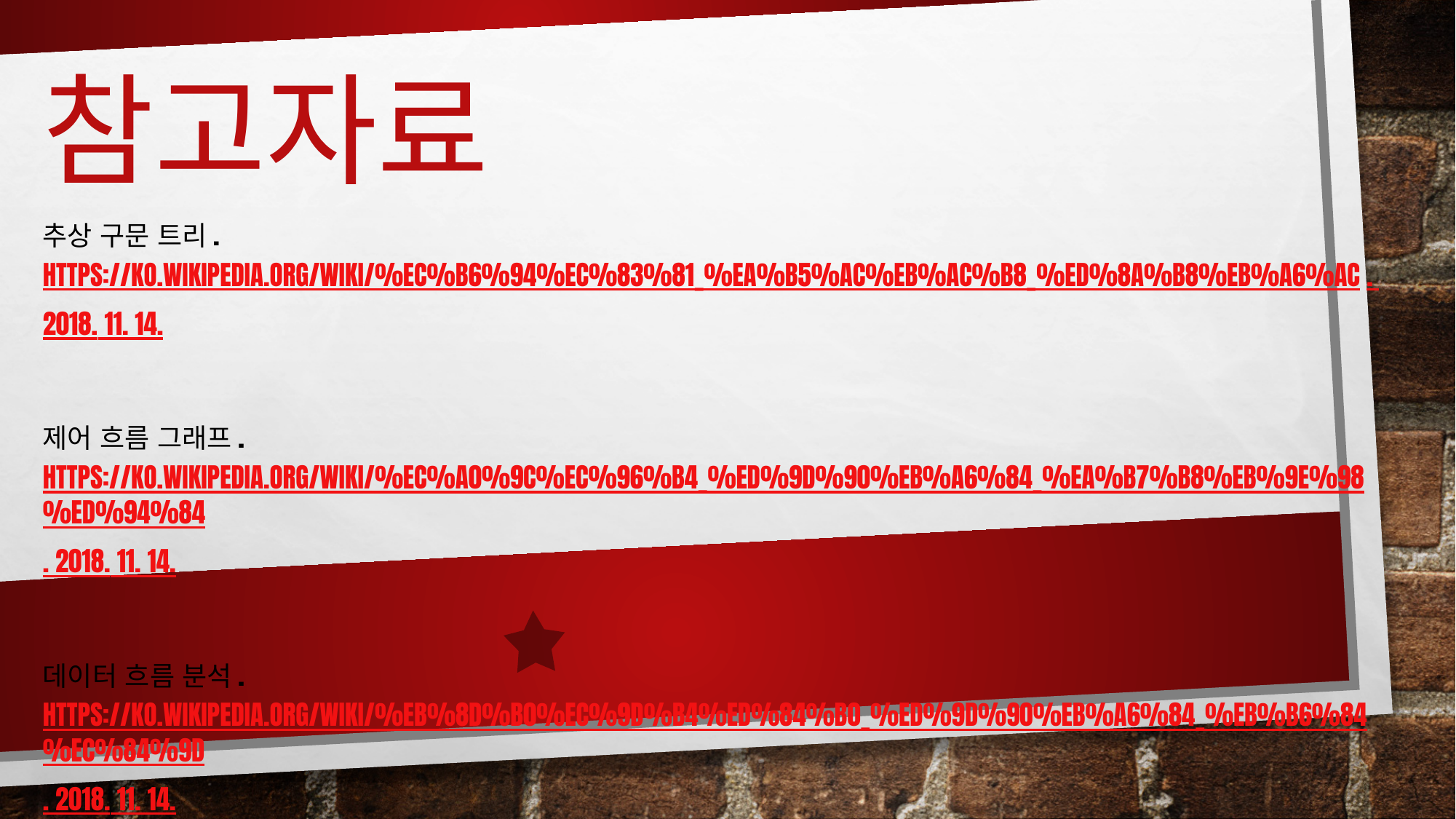

# 참고자료
추상 구문 트리. https://ko.wikipedia.org/wiki/%EC%B6%94%EC%83%81_%EA%B5%AC%EB%AC%B8_%ED%8A%B8%EB%A6%AC. 2018. 11. 14.

제어 흐름 그래프. https://ko.wikipedia.org/wiki/%EC%A0%9C%EC%96%B4_%ED%9D%90%EB%A6%84_%EA%B7%B8%EB%9E%98%ED%94%84. 2018. 11. 14.

데이터 흐름 분석.  https://ko.wikipedia.org/wiki/%EB%8D%B0%EC%9D%B4%ED%84%B0_%ED%9D%90%EB%A6%84_%EB%B6%84%EC%84%9D. 2018. 11. 14.